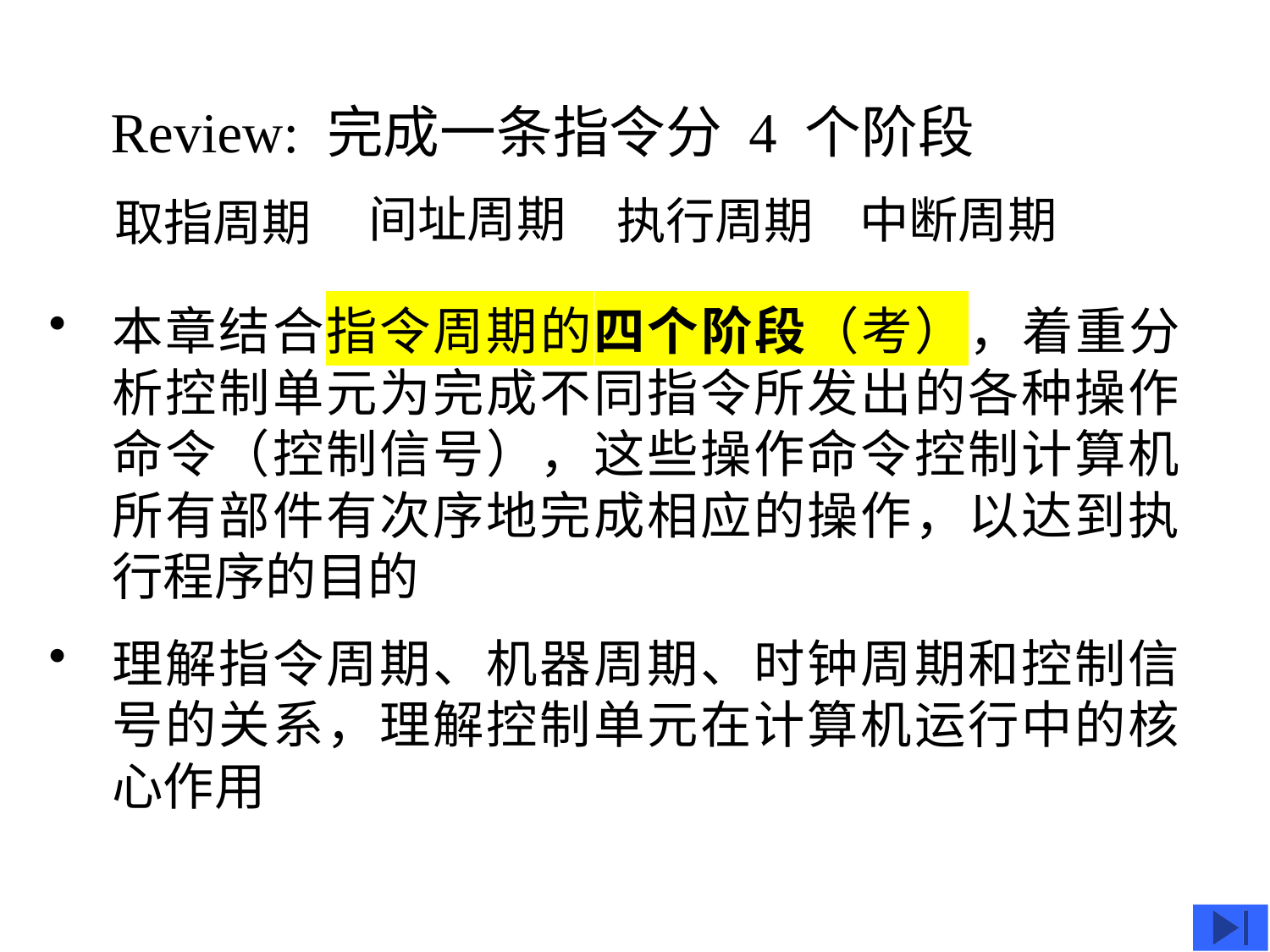

Review: 完成一条指令分 4 个阶段
间址周期
中断周期
执行周期
取指周期
本章结合指令周期的四个阶段（考），着重分析控制单元为完成不同指令所发出的各种操作命令（控制信号），这些操作命令控制计算机所有部件有次序地完成相应的操作，以达到执行程序的目的
理解指令周期、机器周期、时钟周期和控制信号的关系，理解控制单元在计算机运行中的核心作用